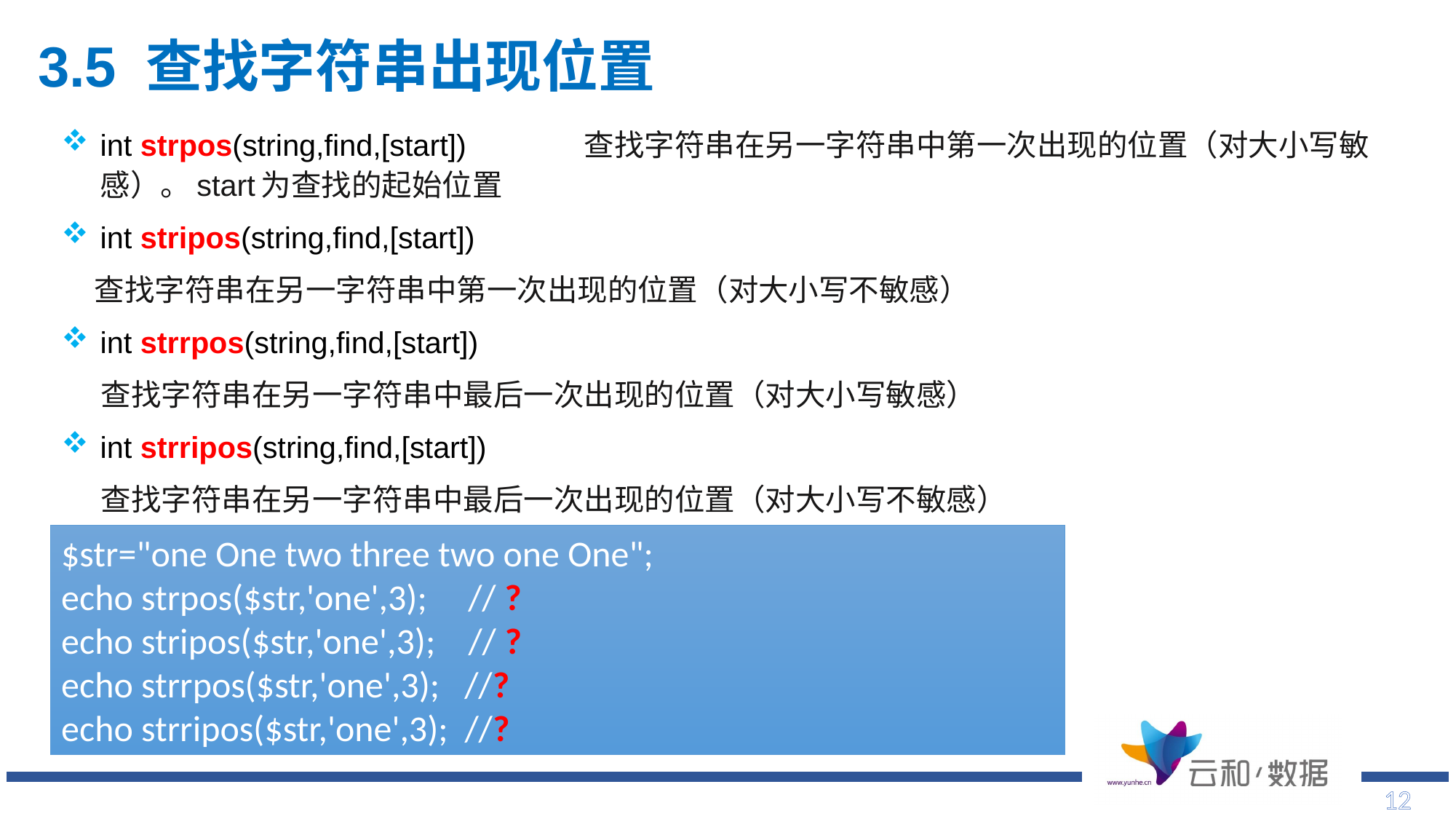

3.5 查找字符串出现位置
# int strpos(string,find,[start])	   查找字符串在另一字符串中第一次出现的位置（对大小写敏感）。start为查找的起始位置
int stripos(string,find,[start])
    查找字符串在另一字符串中第一次出现的位置（对大小写不敏感）
int strrpos(string,find,[start])
     查找字符串在另一字符串中最后一次出现的位置（对大小写敏感）
int strripos(string,find,[start])
     查找字符串在另一字符串中最后一次出现的位置（对大小写不敏感）

$str="one One two three two one One";
echo strpos($str,'one',3);     // ?
echo stripos($str,'one',3);    // ?
echo strrpos($str,'one',3);   //?
echo strripos($str,'one',3);  //?